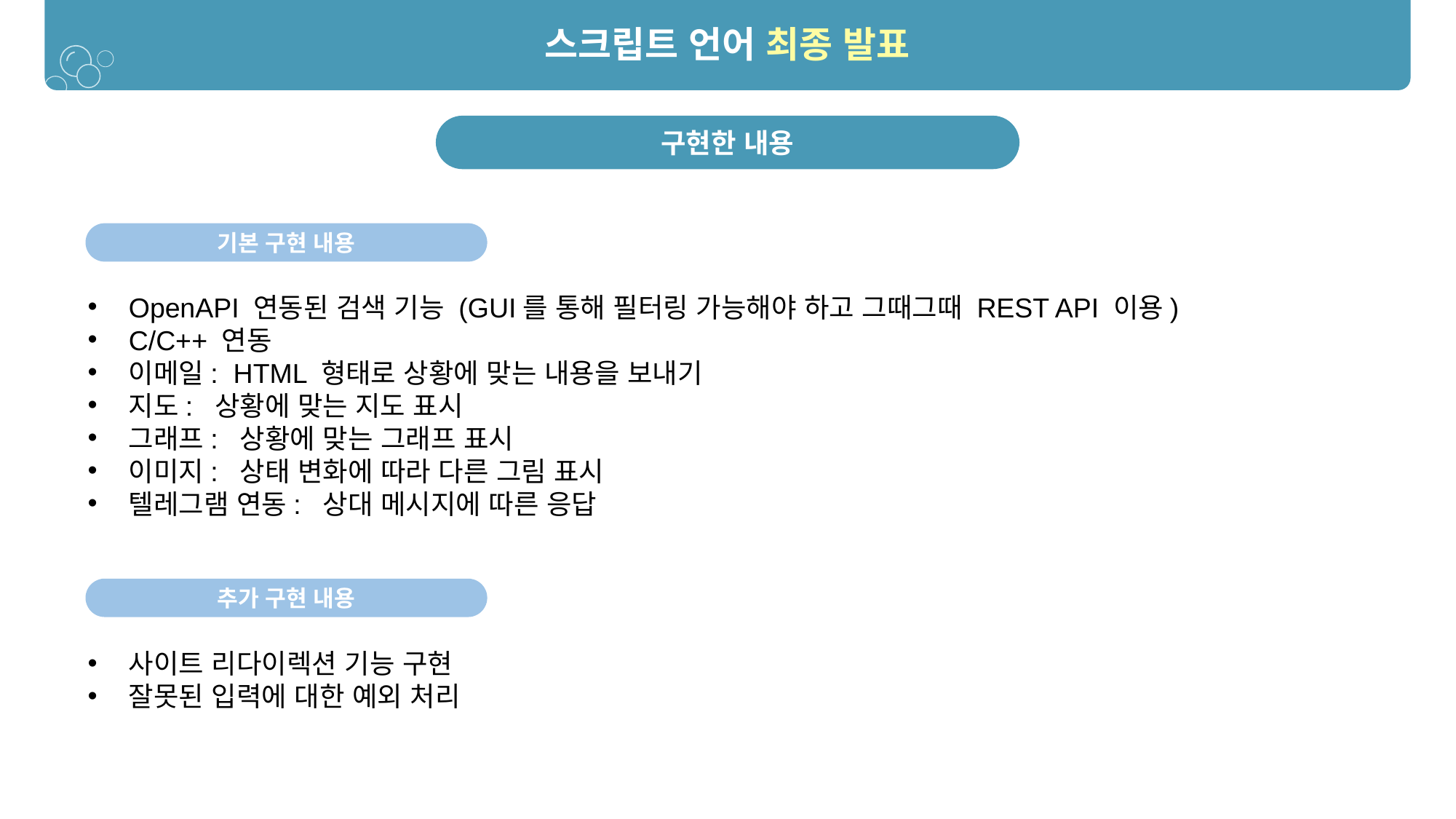

스크립트 언어 최종 발표

구현한 내용
기본 구현 내용
OpenAPI 연동된 검색 기능 (GUI를 통해 필터링 가능해야 하고 그때그때 REST API 이용)
C/C++ 연동
이메일:  HTML 형태로 상황에 맞는 내용을 보내기
지도:  상황에 맞는 지도 표시
그래프:  상황에 맞는 그래프 표시
이미지:  상태 변화에 따라 다른 그림 표시
텔레그램 연동:  상대 메시지에 따른 응답
추가 구현 내용
사이트 리다이렉션 기능 구현
잘못된 입력에 대한 예외 처리